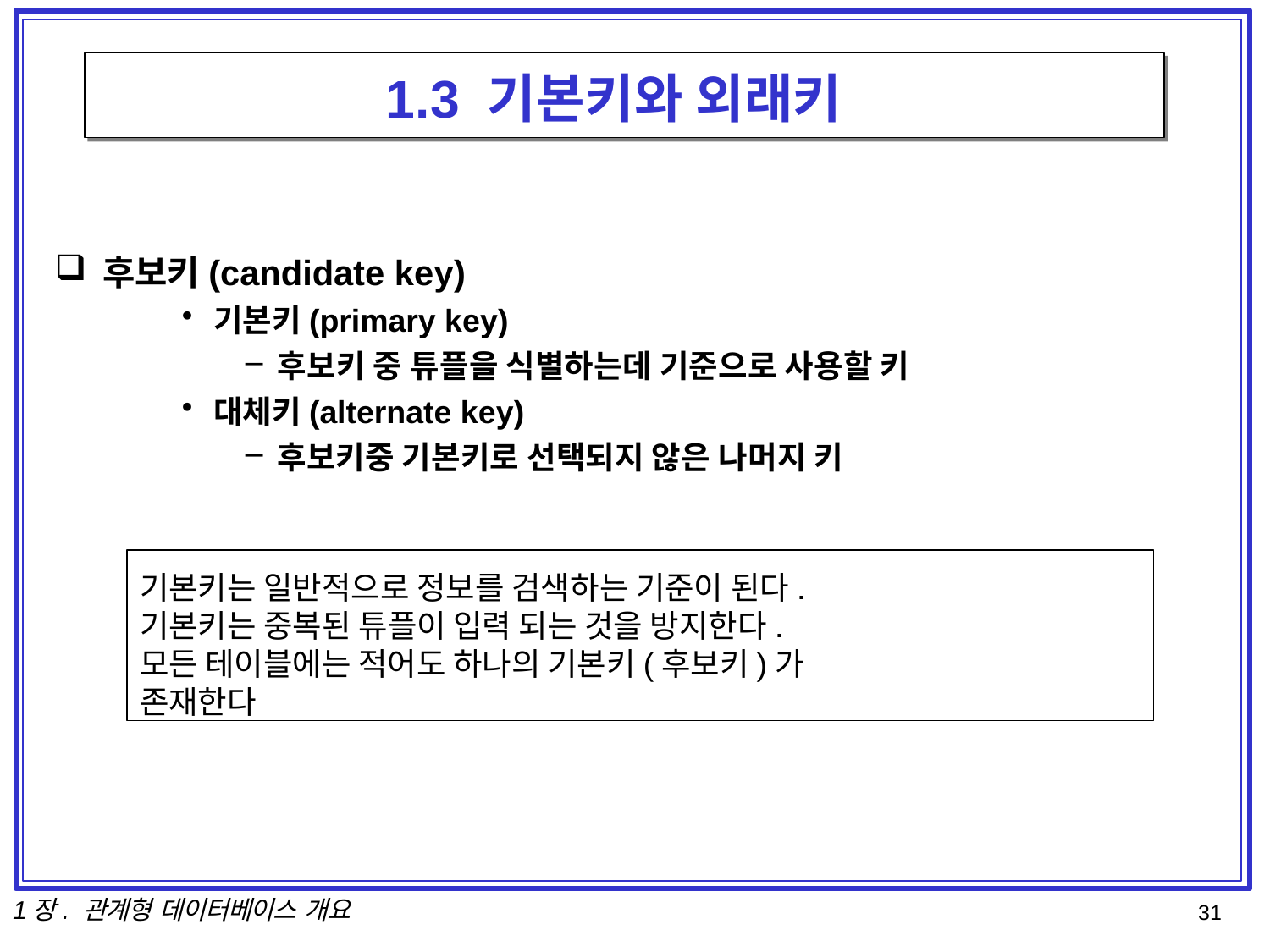

# 1.3 기본키와 외래키
후보키(candidate key)
기본키(primary key)
후보키 중 튜플을 식별하는데 기준으로 사용할 키
대체키(alternate key)
후보키중 기본키로 선택되지 않은 나머지 키
기본키는 일반적으로 정보를 검색하는 기준이 된다.  기본키는 중복된 튜플이 입력 되는 것을 방지한다.
모든 테이블에는 적어도 하나의 기본키(후보키)가 존재한다
1장. 관계형 데이터베이스 개요
31